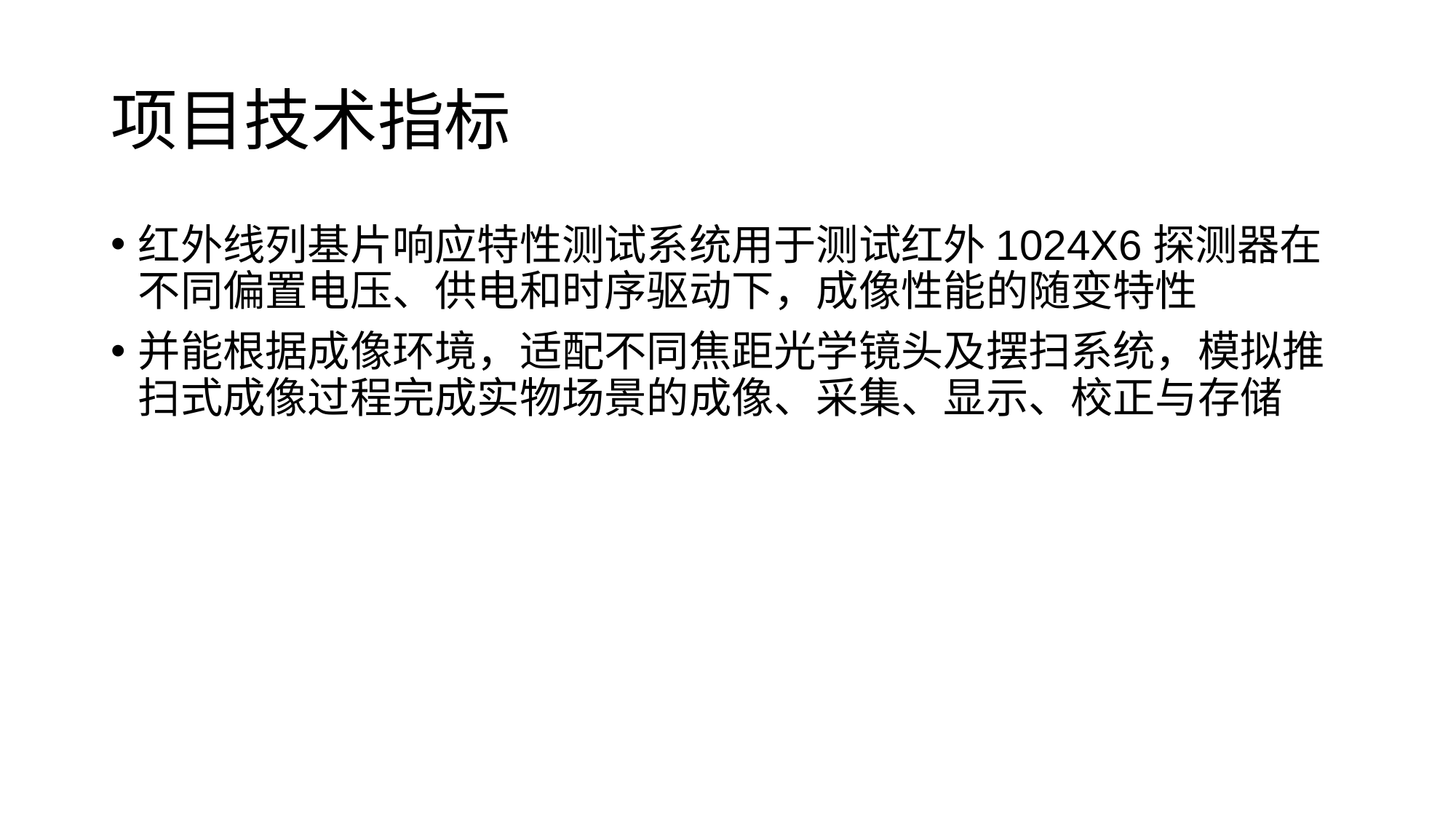

# 项目技术指标
红外线列基片响应特性测试系统用于测试红外1024X6探测器在不同偏置电压、供电和时序驱动下，成像性能的随变特性
并能根据成像环境，适配不同焦距光学镜头及摆扫系统，模拟推扫式成像过程完成实物场景的成像、采集、显示、校正与存储